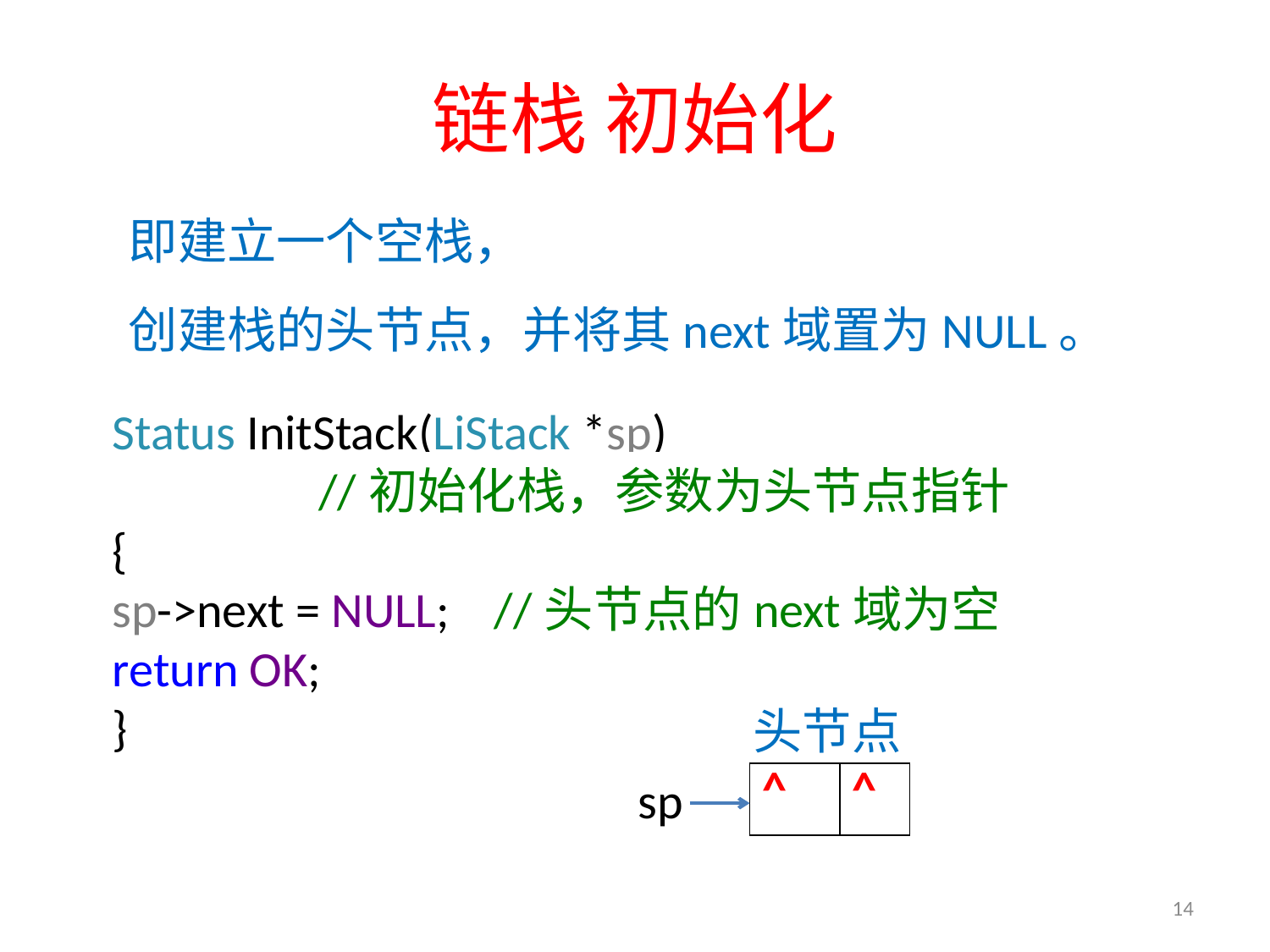

# 链栈 初始化
即建立一个空栈，
创建栈的头节点，并将其next域置为NULL。
Status InitStack(LiStack *sp)
               //初始化栈，参数为头节点指针
{
sp->next = NULL;    //头节点的next域为空
return OK;
}
头节点
sp
| ^ | ^ |
| --- | --- |
14